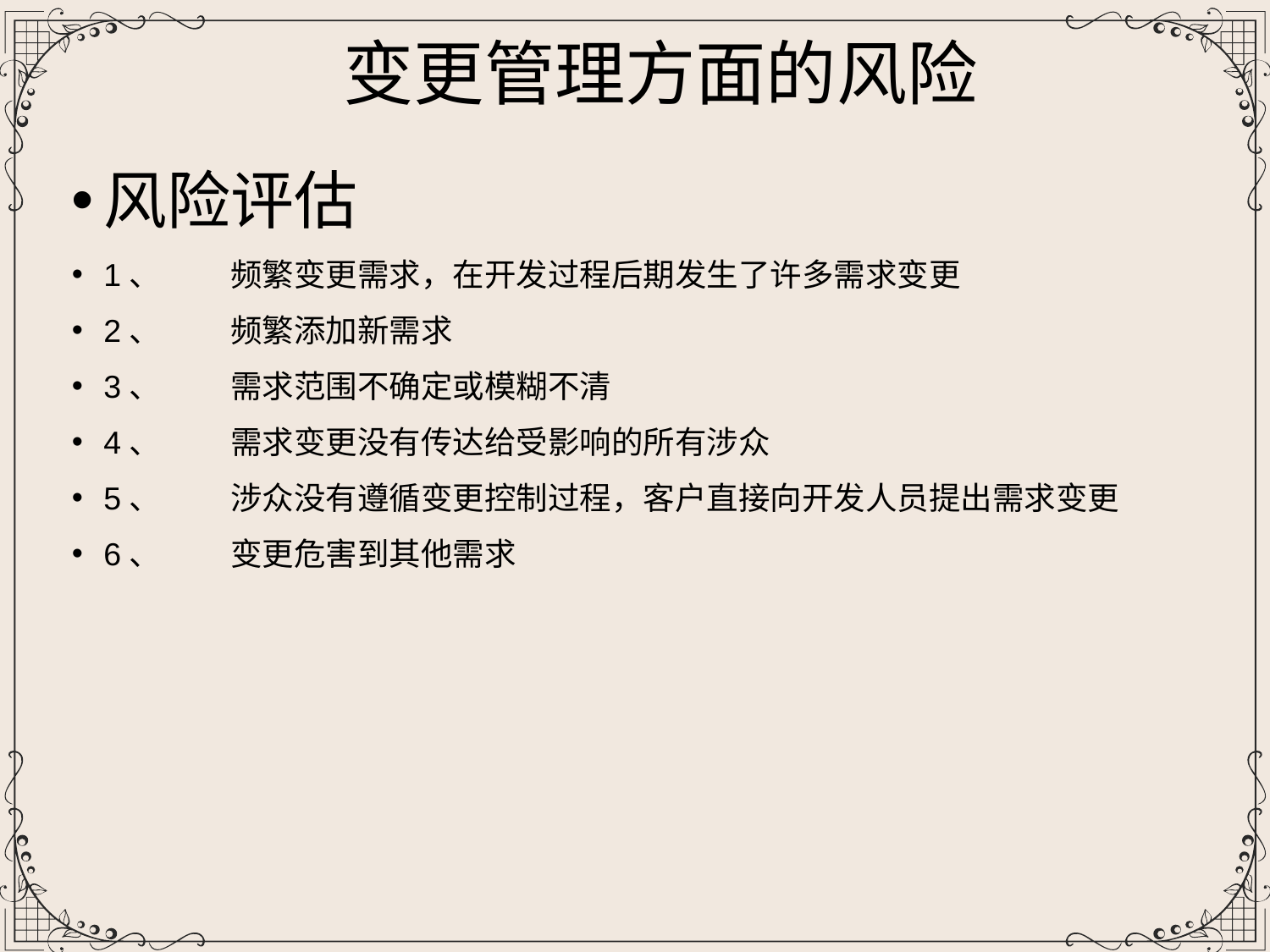

变更管理方面的风险
风险评估
1、	频繁变更需求，在开发过程后期发生了许多需求变更
2、	频繁添加新需求
3、	需求范围不确定或模糊不清
4、	需求变更没有传达给受影响的所有涉众
5、	涉众没有遵循变更控制过程，客户直接向开发人员提出需求变更
6、	变更危害到其他需求